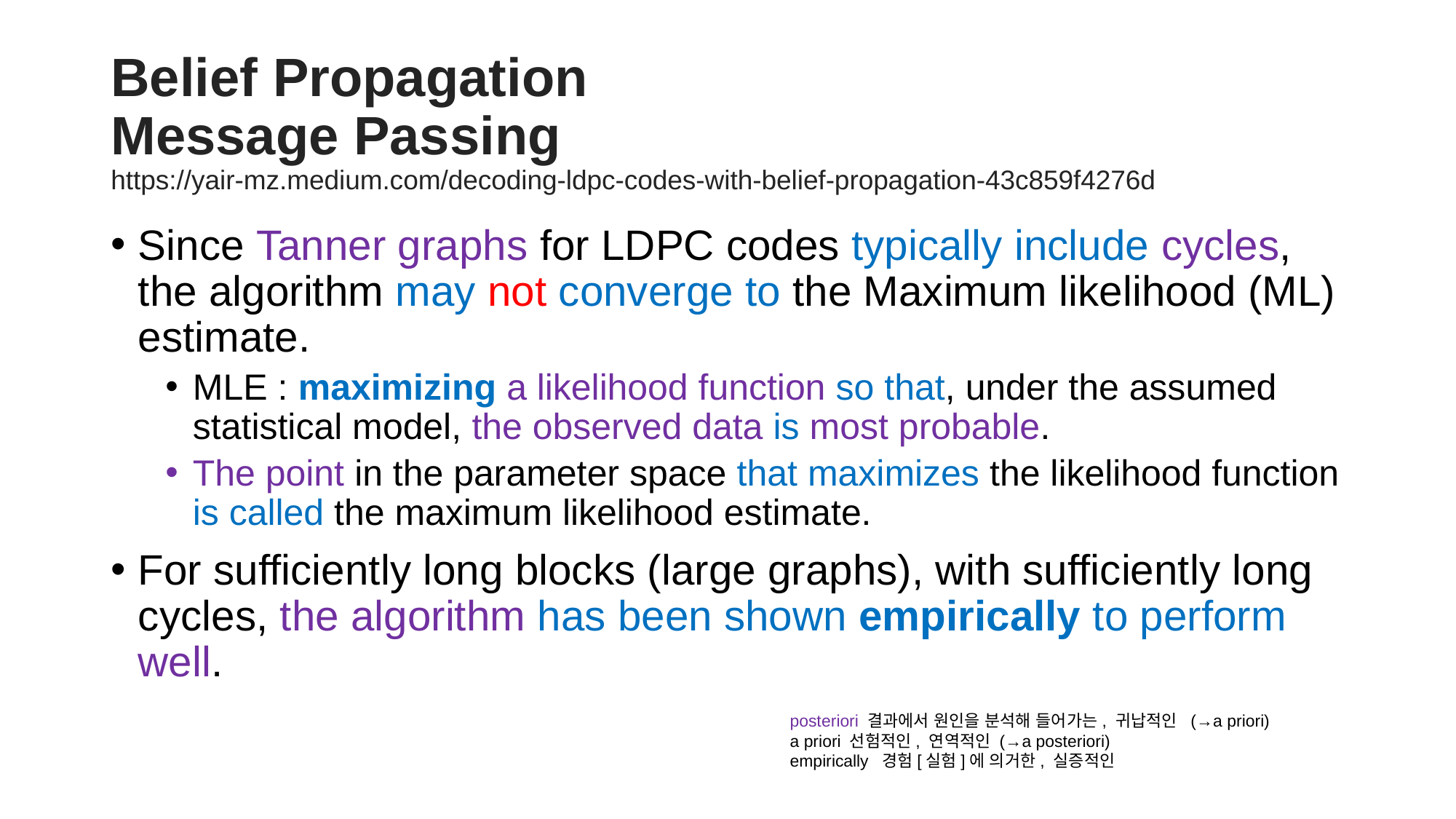

# Belief Propagation Message Passing https://yair-mz.medium.com/decoding-ldpc-codes-with-belief-propagation-43c859f4276d
Since Tanner graphs for LDPC codes typically include cycles, the algorithm may not converge to the Maximum likelihood (ML) estimate.
MLE : maximizing a likelihood function so that, under the assumed statistical model, the observed data is most probable.
The point in the parameter space that maximizes the likelihood function is called the maximum likelihood estimate.
For sufficiently long blocks (large graphs), with sufficiently long cycles, the algorithm has been shown empirically to perform well.
posteriori 결과에서 원인을 분석해 들어가는, 귀납적인  (→a priori)
a priori 선험적인, 연역적인 (→a posteriori)
empirically  경험[실험]에 의거한, 실증적인